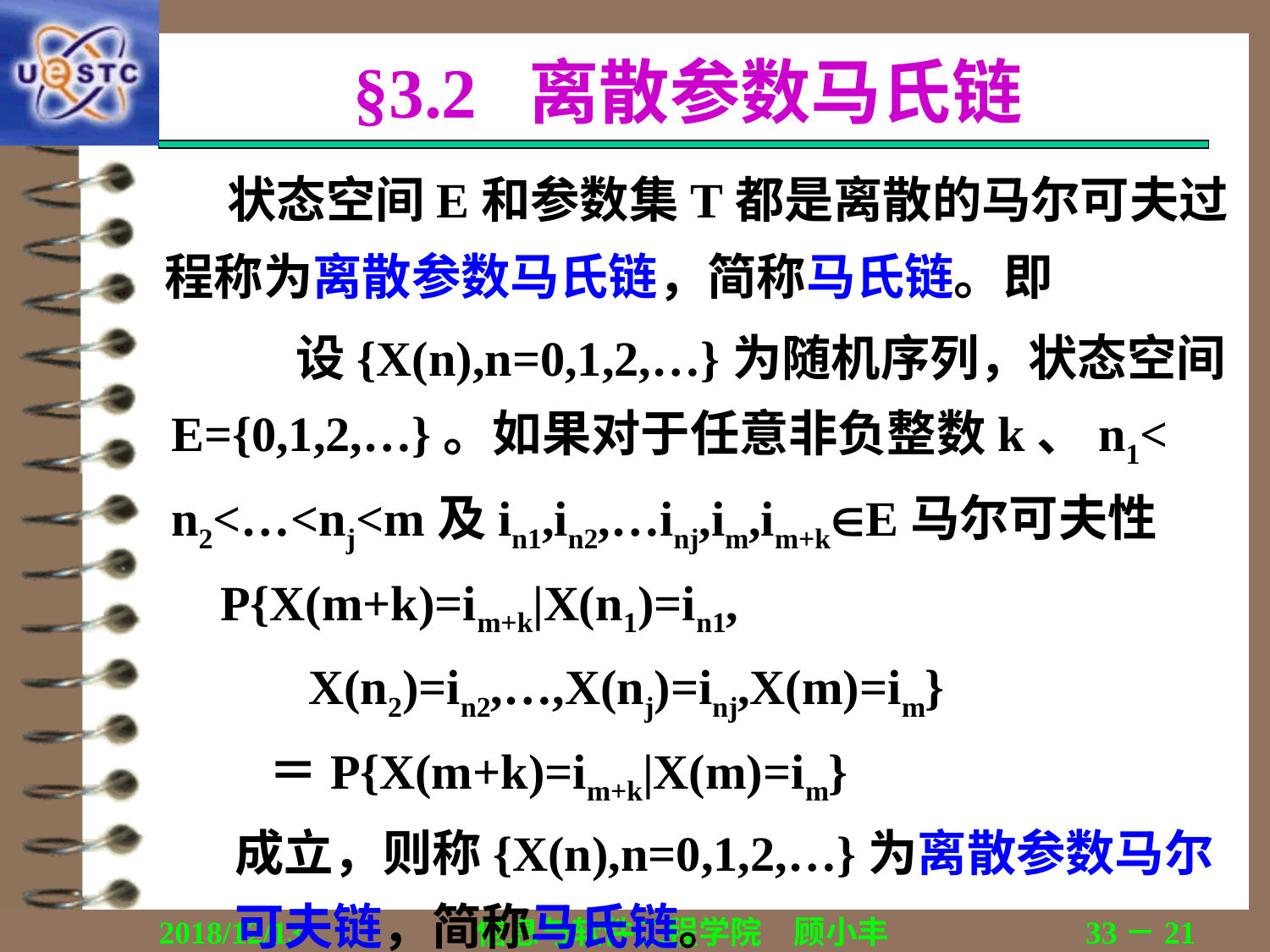

# §3.2  离散参数马氏链
状态空间E和参数集T都是离散的马尔可夫过
程称为离散参数马氏链，简称马氏链。即
设{X(n),n=0,1,2,…}为随机序列，状态空间
E={0,1,2,…}。如果对于任意非负整数k、n1<
n2<…<nj<m及in1,in2,…inj,im,im+k∈E马尔可夫性
    P{X(m+k)=im+k|X(n1)=in1,
      X(n2)=in2,…,X(nj)=inj,X(m)=im}
  ＝P{X(m+k)=im+k|X(m)=im}
成立，则称{X(n),n=0,1,2,…}为离散参数马尔可夫链，简称马氏链。
2018/12/13
信息与软件工程学院　顾小丰
33－21